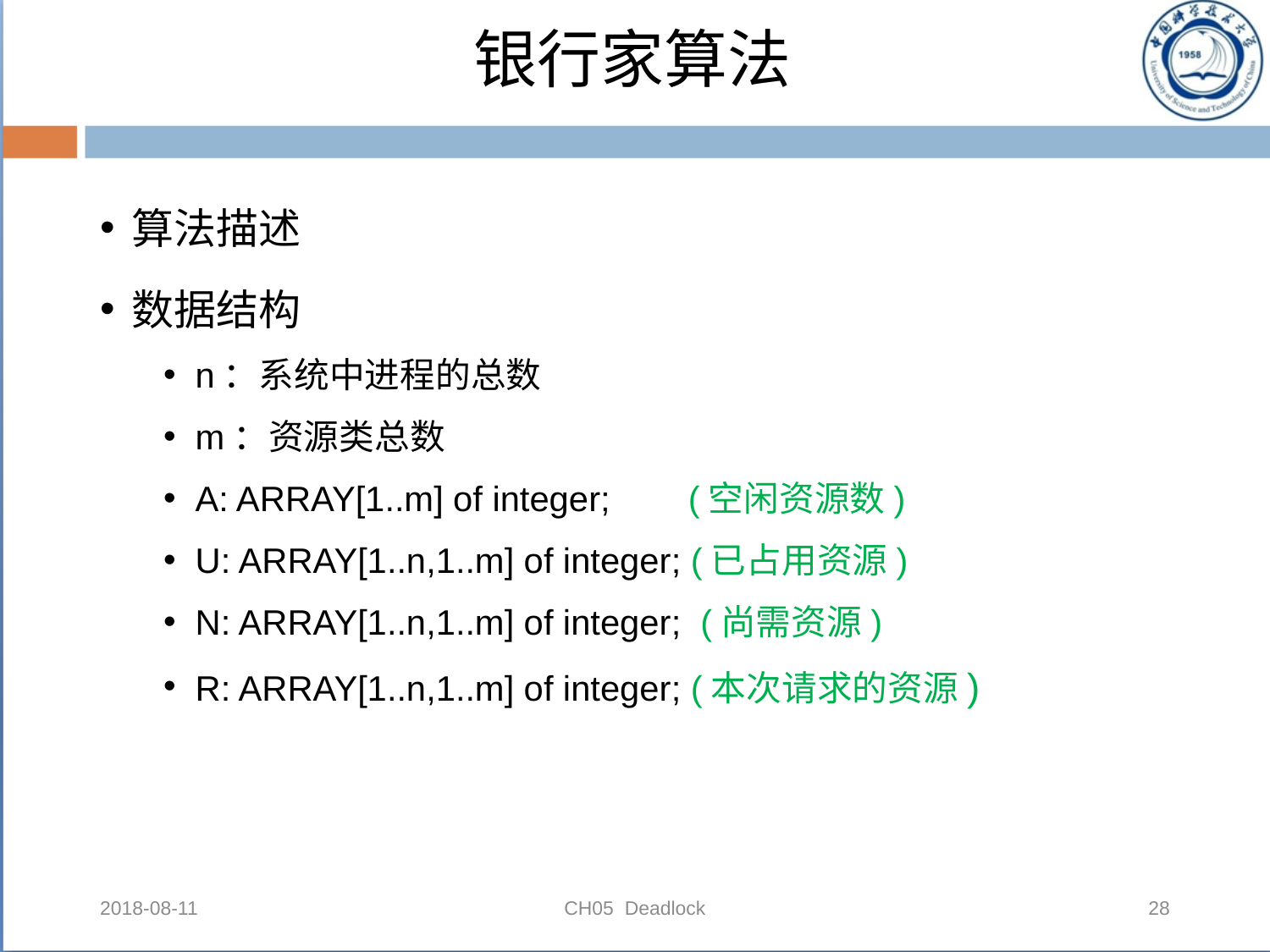

# 银行家算法
算法描述
数据结构
n：系统中进程的总数
m：资源类总数
A: ARRAY[1..m] of integer;        (空闲资源数)
U: ARRAY[1..n,1..m] of integer; (已占用资源)
N: ARRAY[1..n,1..m] of integer;  (尚需资源)
R: ARRAY[1..n,1..m] of integer; (本次请求的资源)

2018-08-11
CH05  Deadlock
28